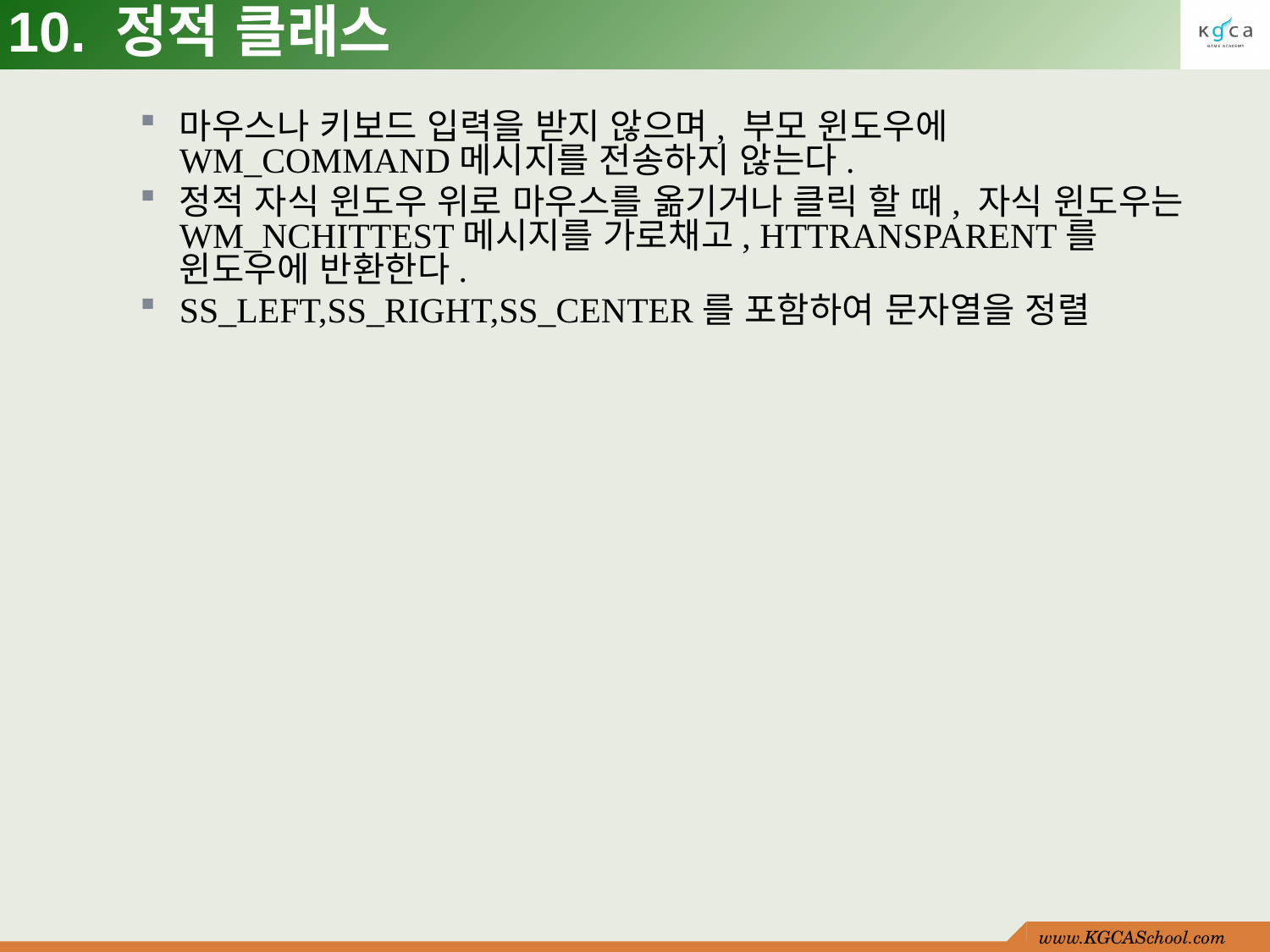

# 10. 정적 클래스
마우스나 키보드 입력을 받지 않으며, 부모 윈도우에 WM_COMMAND메시지를 전송하지 않는다.
정적 자식 윈도우 위로 마우스를 옮기거나 클릭 할 때, 자식 윈도우는 WM_NCHITTEST메시지를 가로채고, HTTRANSPARENT를 윈도우에 반환한다.
SS_LEFT,SS_RIGHT,SS_CENTER를 포함하여 문자열을 정렬